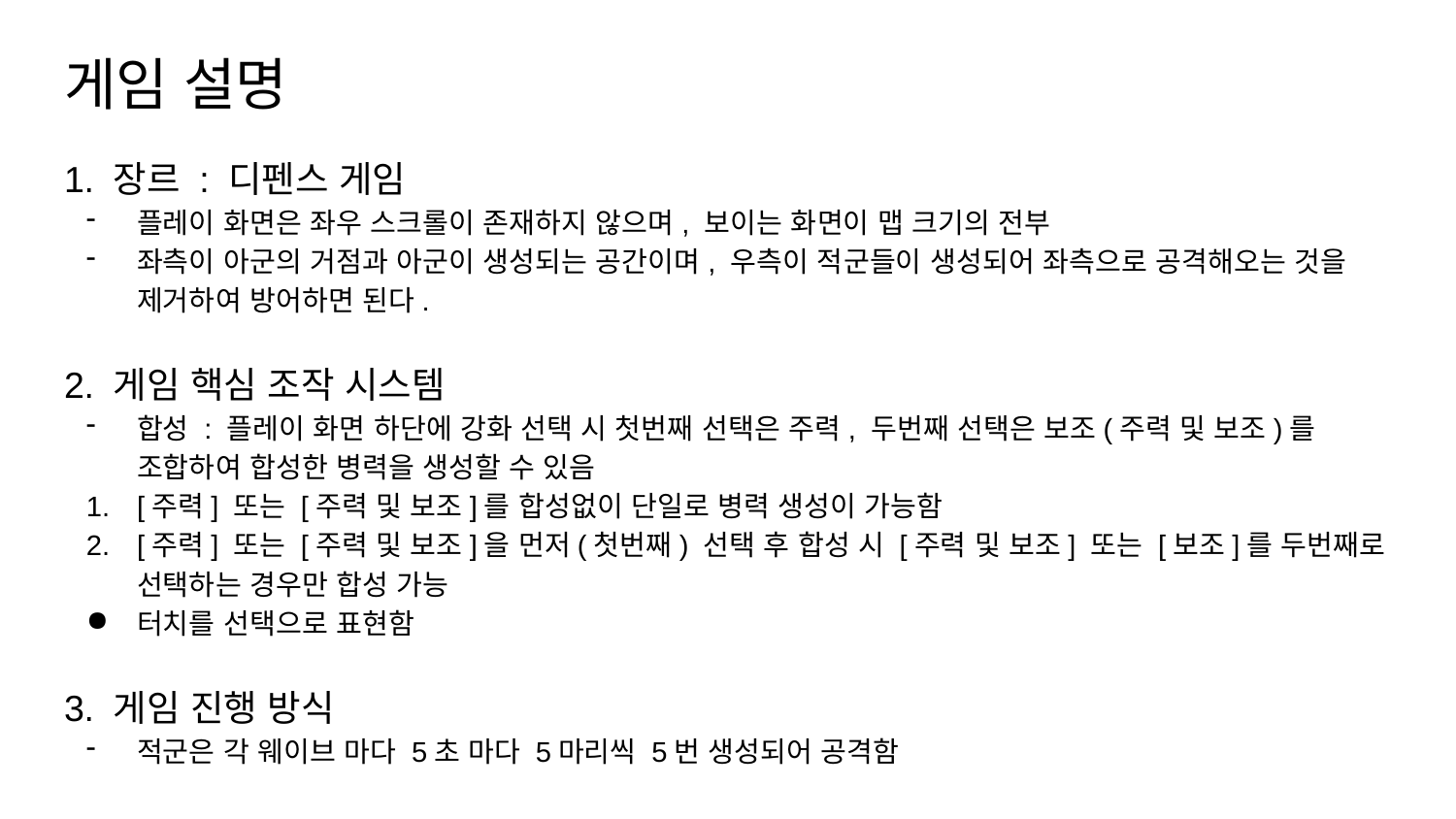

# 게임 설명
1. 장르 : 디펜스 게임
플레이 화면은 좌우 스크롤이 존재하지 않으며, 보이는 화면이 맵 크기의 전부
좌측이 아군의 거점과 아군이 생성되는 공간이며, 우측이 적군들이 생성되어 좌측으로 공격해오는 것을 제거하여 방어하면 된다.

2. 게임 핵심 조작 시스템
합성 : 플레이 화면 하단에 강화 선택 시 첫번째 선택은 주력, 두번째 선택은 보조(주력 및 보조)를 조합하여 합성한 병력을 생성할 수 있음
[주력] 또는 [주력 및 보조]를 합성없이 단일로 병력 생성이 가능함
[주력] 또는 [주력 및 보조]을 먼저(첫번째) 선택 후 합성 시 [주력 및 보조] 또는 [보조]를 두번째로 선택하는 경우만 합성 가능
터치를 선택으로 표현함

3. 게임 진행 방식
적군은 각 웨이브 마다 5초 마다 5마리씩 5번 생성되어 공격함